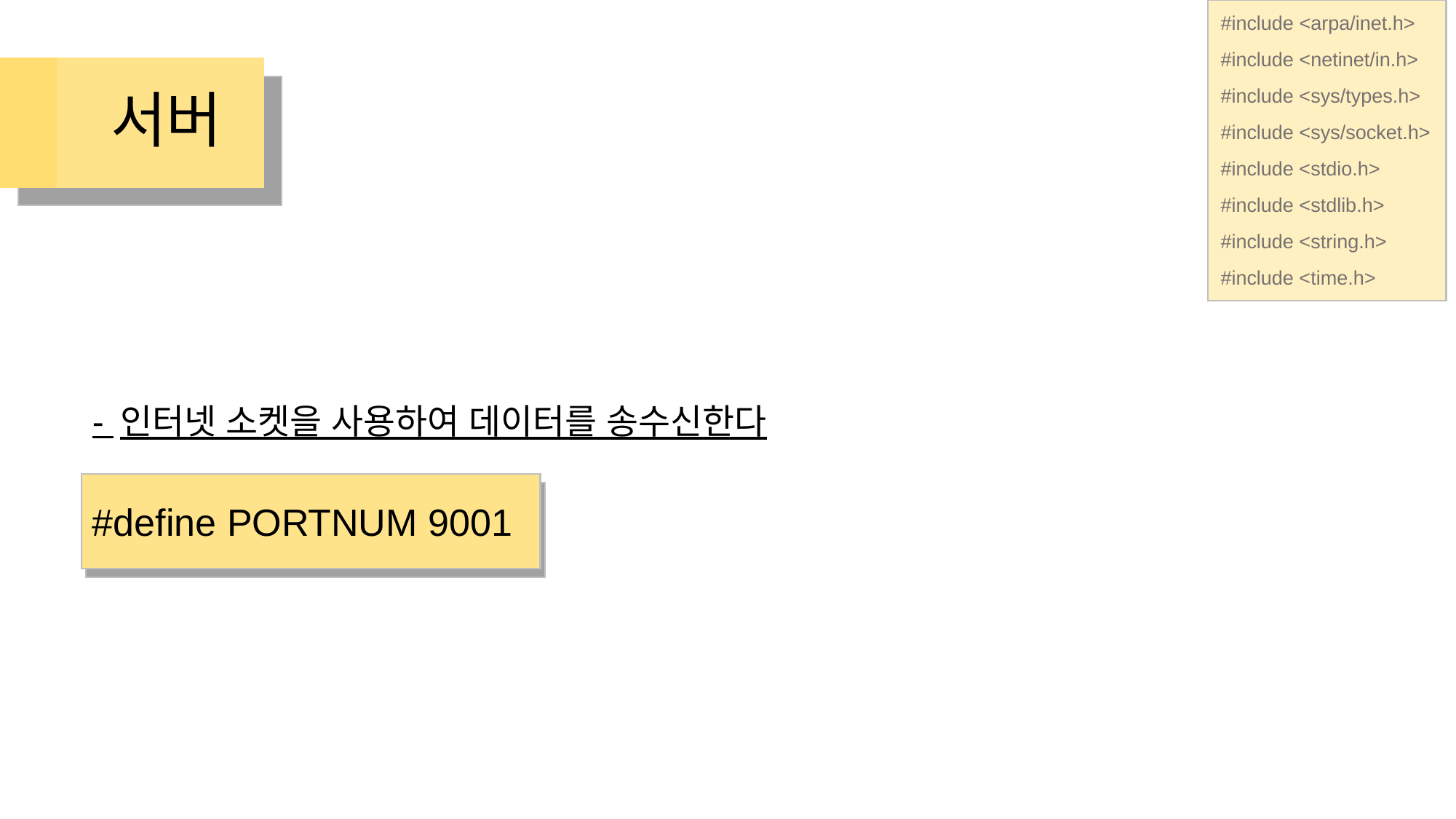

#include <arpa/inet.h>
#include <netinet/in.h>
#include <sys/types.h>
#include <sys/socket.h>
#include <stdio.h>
#include <stdlib.h>
#include <string.h>
#include <time.h>

# 서버

- 인터넷 소켓을 사용하여 데이터를 송수신한다

%
#define PORTNUM 9001